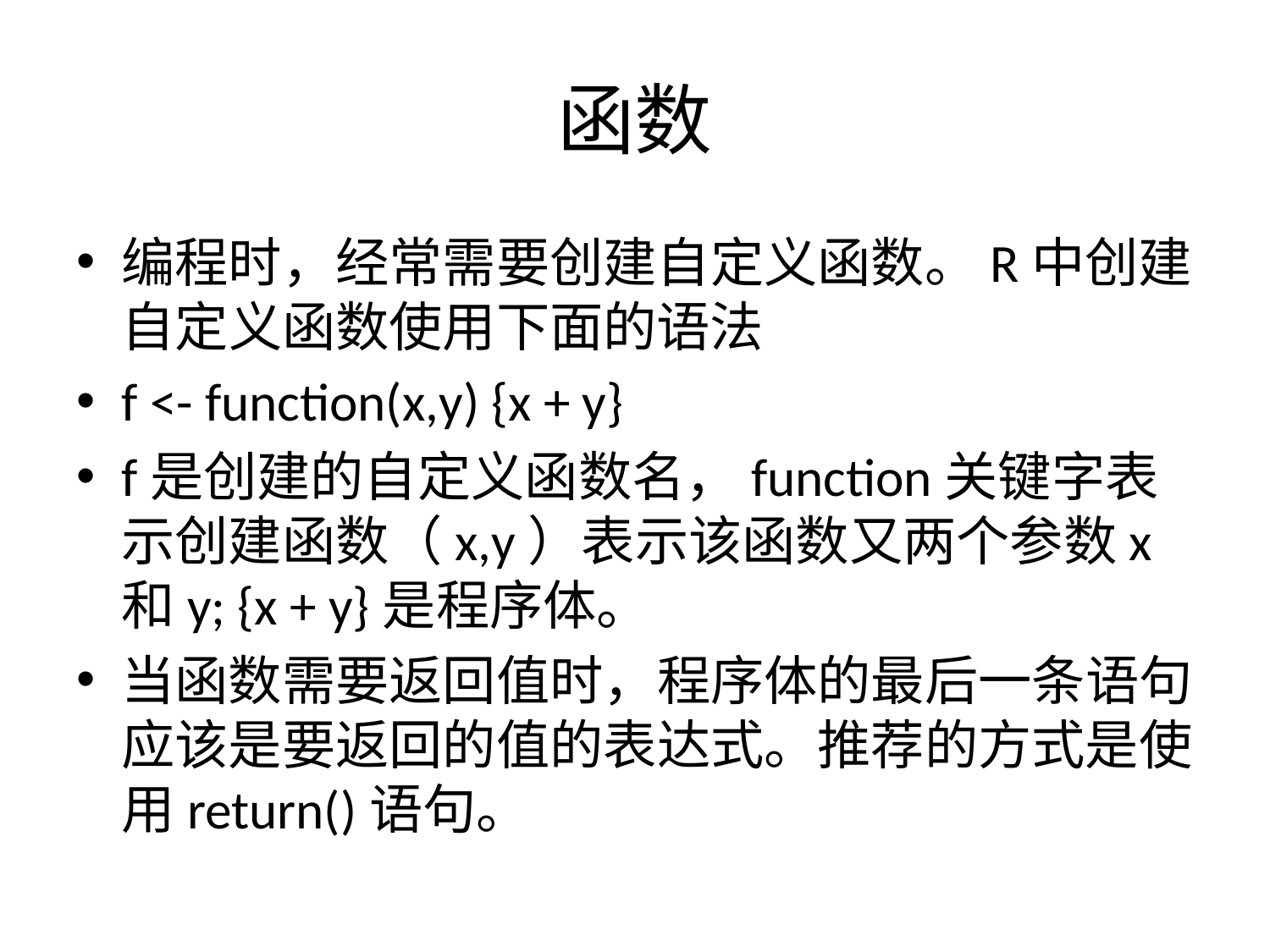

# 函数
编程时，经常需要创建自定义函数。R中创建自定义函数使用下面的语法
f <- function(x,y) {x + y}
f是创建的自定义函数名，function关键字表示创建函数（x,y）表示该函数又两个参数x和y; {x + y}是程序体。
当函数需要返回值时，程序体的最后一条语句应该是要返回的值的表达式。推荐的方式是使用return()语句。